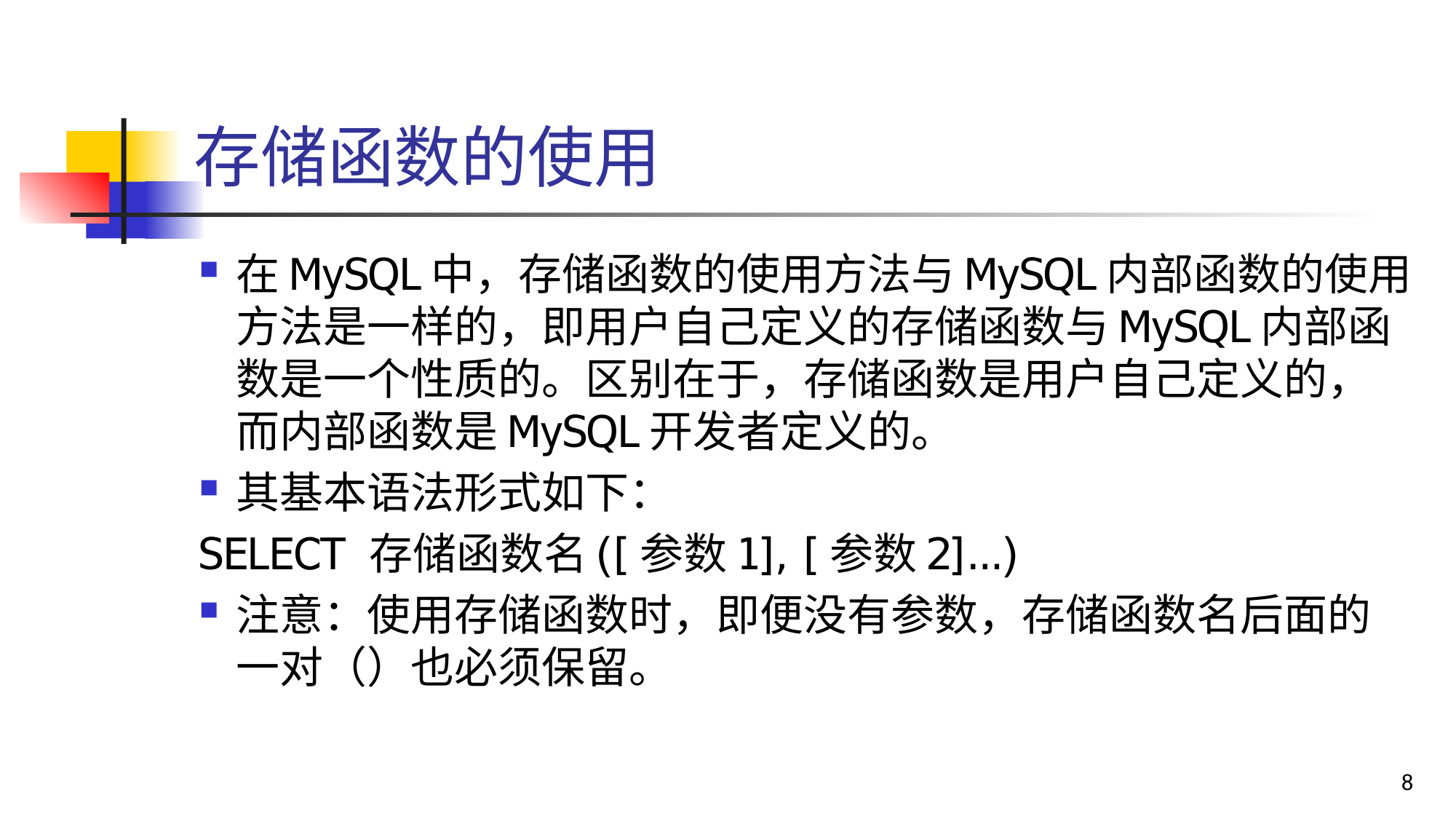

# 存储函数的使用
在MySQL中，存储函数的使用方法与MySQL内部函数的使用方法是一样的，即用户自己定义的存储函数与MySQL内部函数是一个性质的。区别在于，存储函数是用户自己定义的，而内部函数是MySQL开发者定义的。
其基本语法形式如下：
SELECT 存储函数名([参数1], [参数2]…)
注意：使用存储函数时，即便没有参数，存储函数名后面的一对（）也必须保留。

8